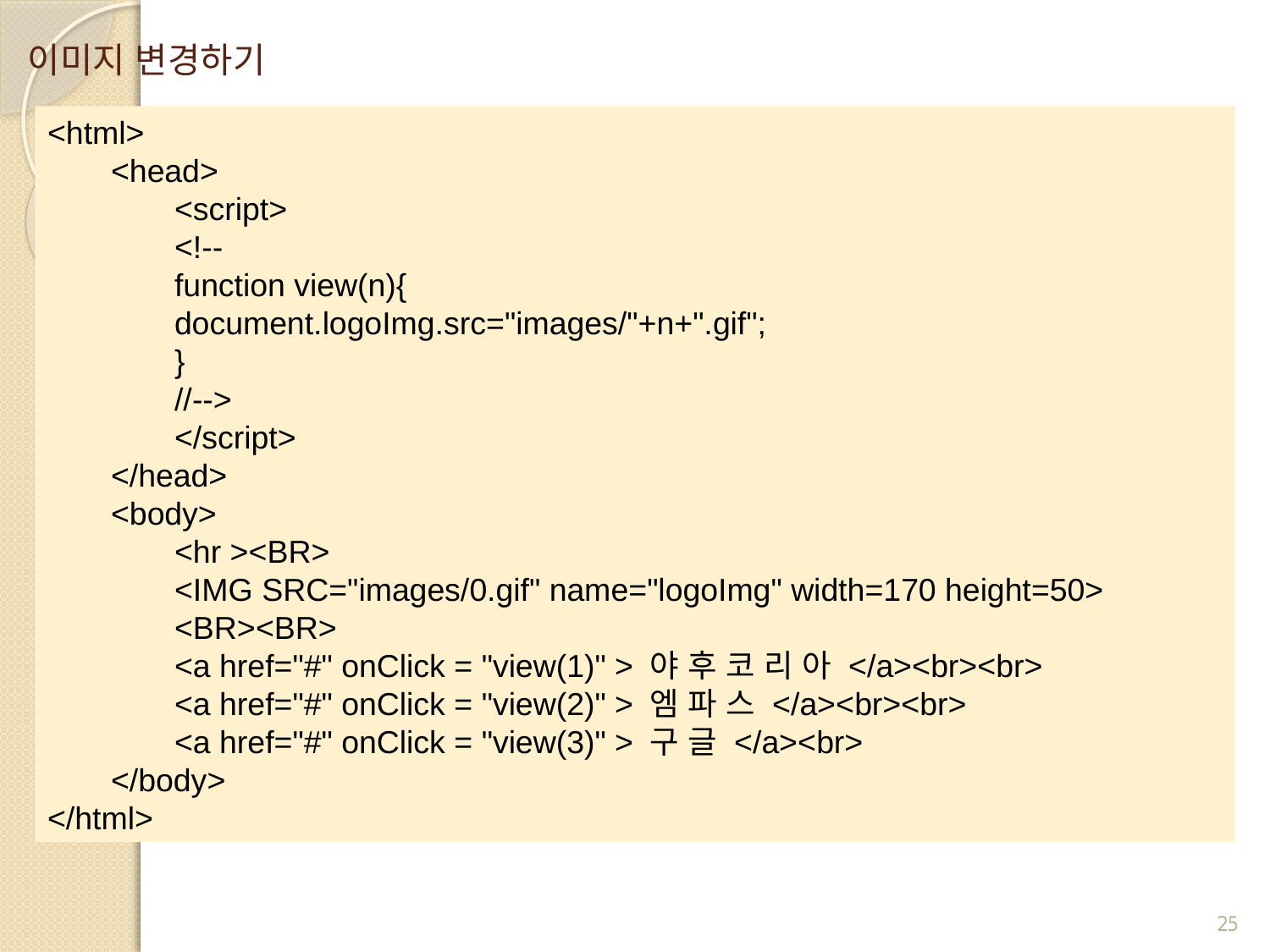

# 이미지 변경하기
<html>
<head>
<script>
<!--
function view(n){
document.logoImg.src="images/"+n+".gif";
}
//-->
</script>
</head>
<body>
<hr ><BR>
<IMG SRC="images/0.gif" name="logoImg" width=170 height=50>
<BR><BR>
<a href="#" onClick = "view(1)" > 야 후 코 리 아 </a><br><br>
<a href="#" onClick = "view(2)" > 엠 파 스 </a><br><br>
<a href="#" onClick = "view(3)" > 구 글 </a><br>
</body>
</html>
25